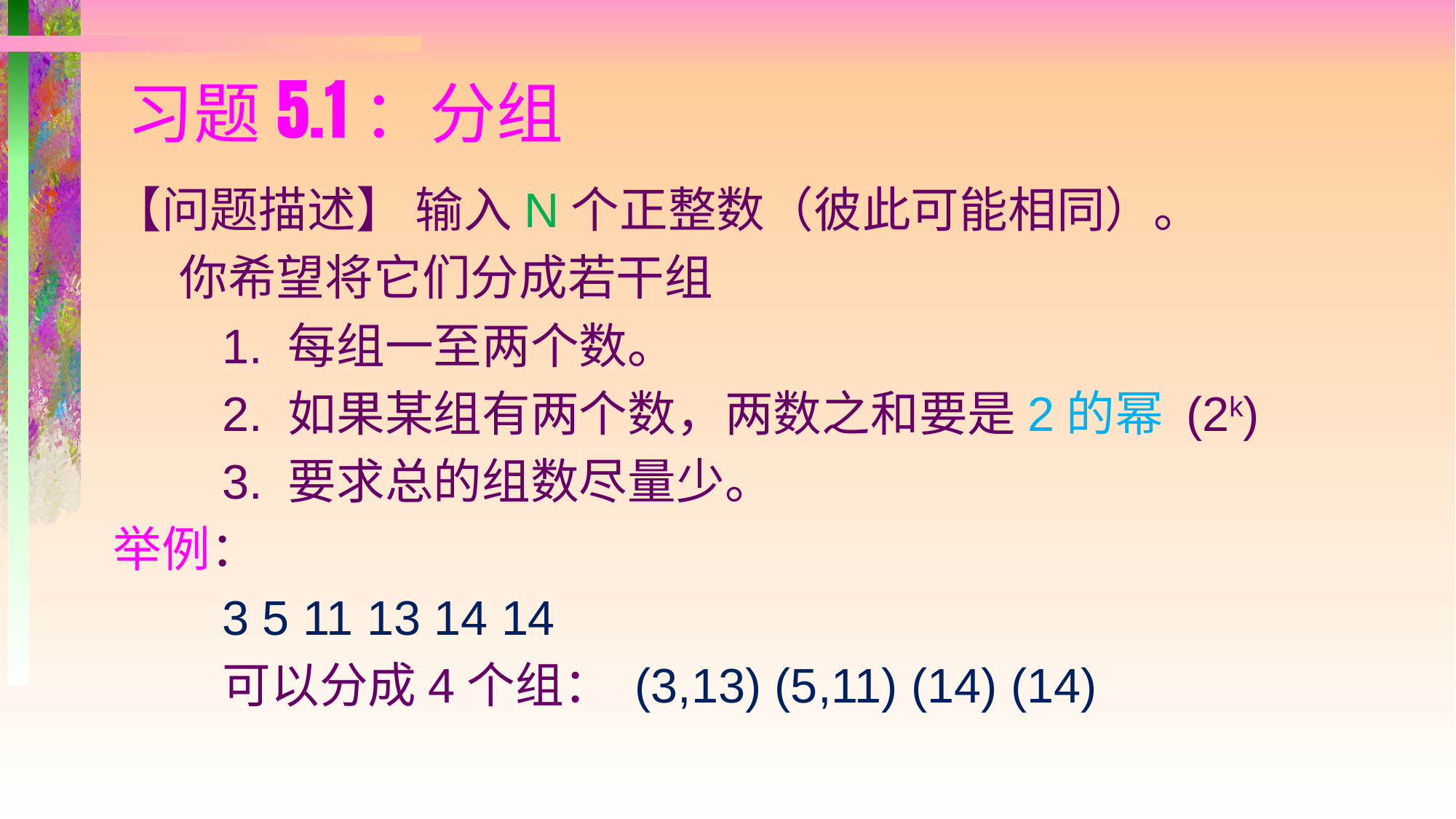

# 习题5.1：分组
【问题描述】 输入N个正整数（彼此可能相同）。
     你希望将它们分成若干组
	1. 每组一至两个数。
	2. 如果某组有两个数，两数之和要是2的幂 (2k)
	3. 要求总的组数尽量少。
举例：
	3 5 11 13 14 14
	可以分成4个组： (3,13) (5,11) (14) (14)